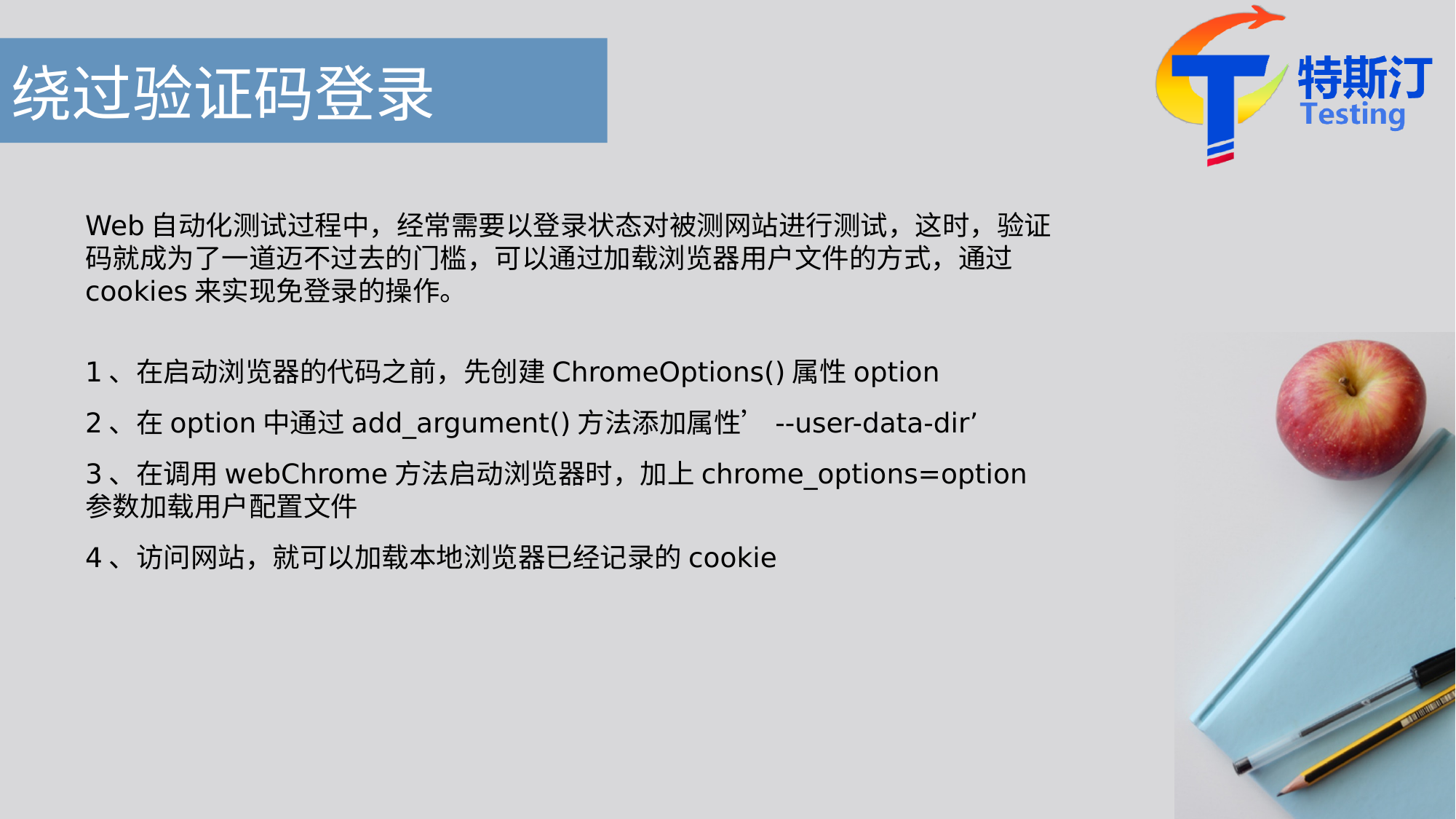

# 绕过验证码登录
Web自动化测试过程中，经常需要以登录状态对被测网站进行测试，这时，验证码就成为了一道迈不过去的门槛，可以通过加载浏览器用户文件的方式，通过cookies来实现免登录的操作。
1、在启动浏览器的代码之前，先创建ChromeOptions()属性option
2、在option中通过add_argument()方法添加属性’--user-data-dir’
3、在调用webChrome方法启动浏览器时，加上chrome_options=option参数加载用户配置文件
4、访问网站，就可以加载本地浏览器已经记录的cookie